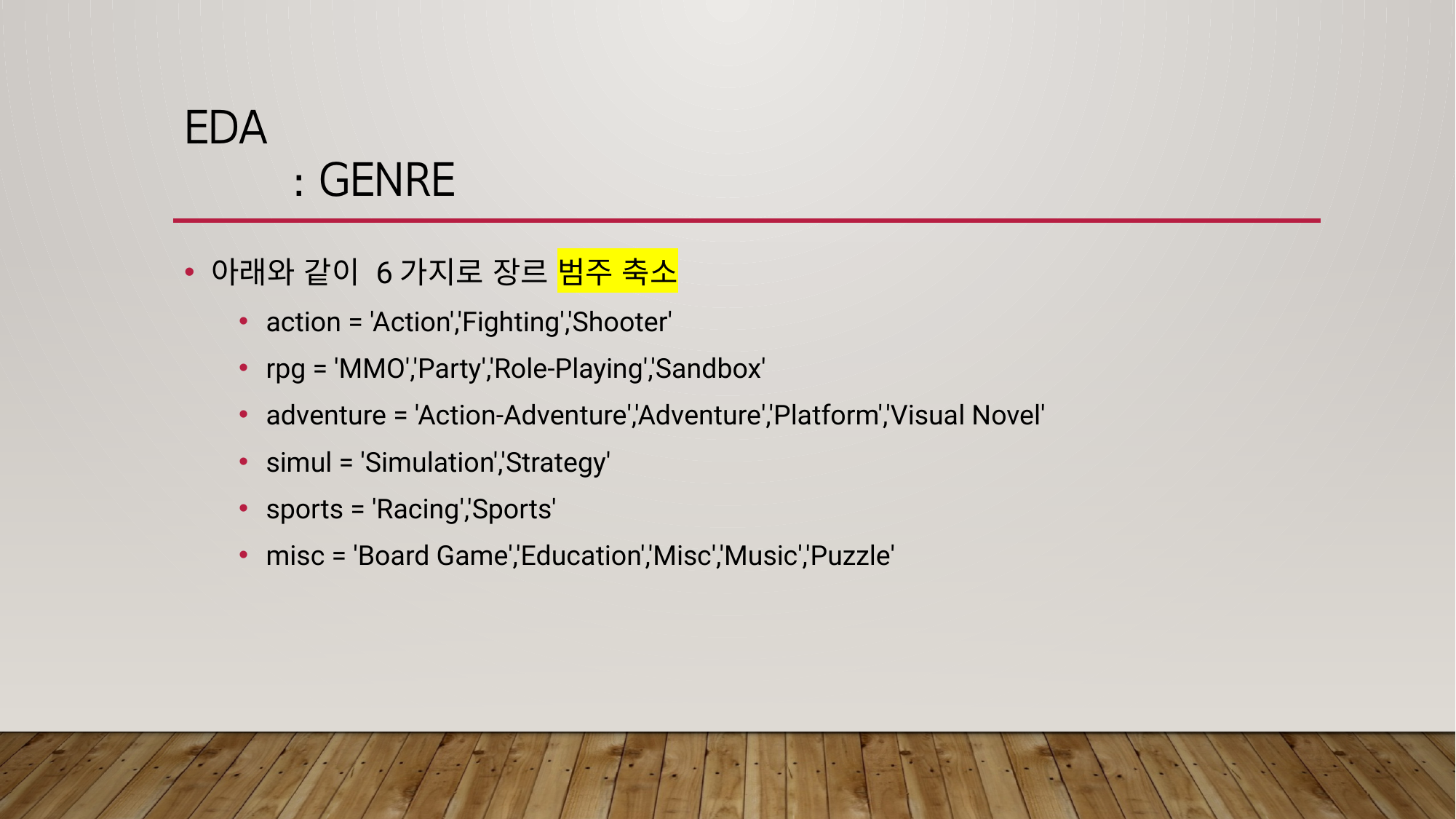

# EDA : genre
아래와 같이 6가지로 장르 범주 축소
action = 'Action','Fighting','Shooter'
rpg = 'MMO','Party','Role-Playing','Sandbox'
adventure = 'Action-Adventure','Adventure','Platform','Visual Novel'
simul = 'Simulation','Strategy'
sports = 'Racing','Sports'
misc = 'Board Game','Education','Misc','Music','Puzzle'